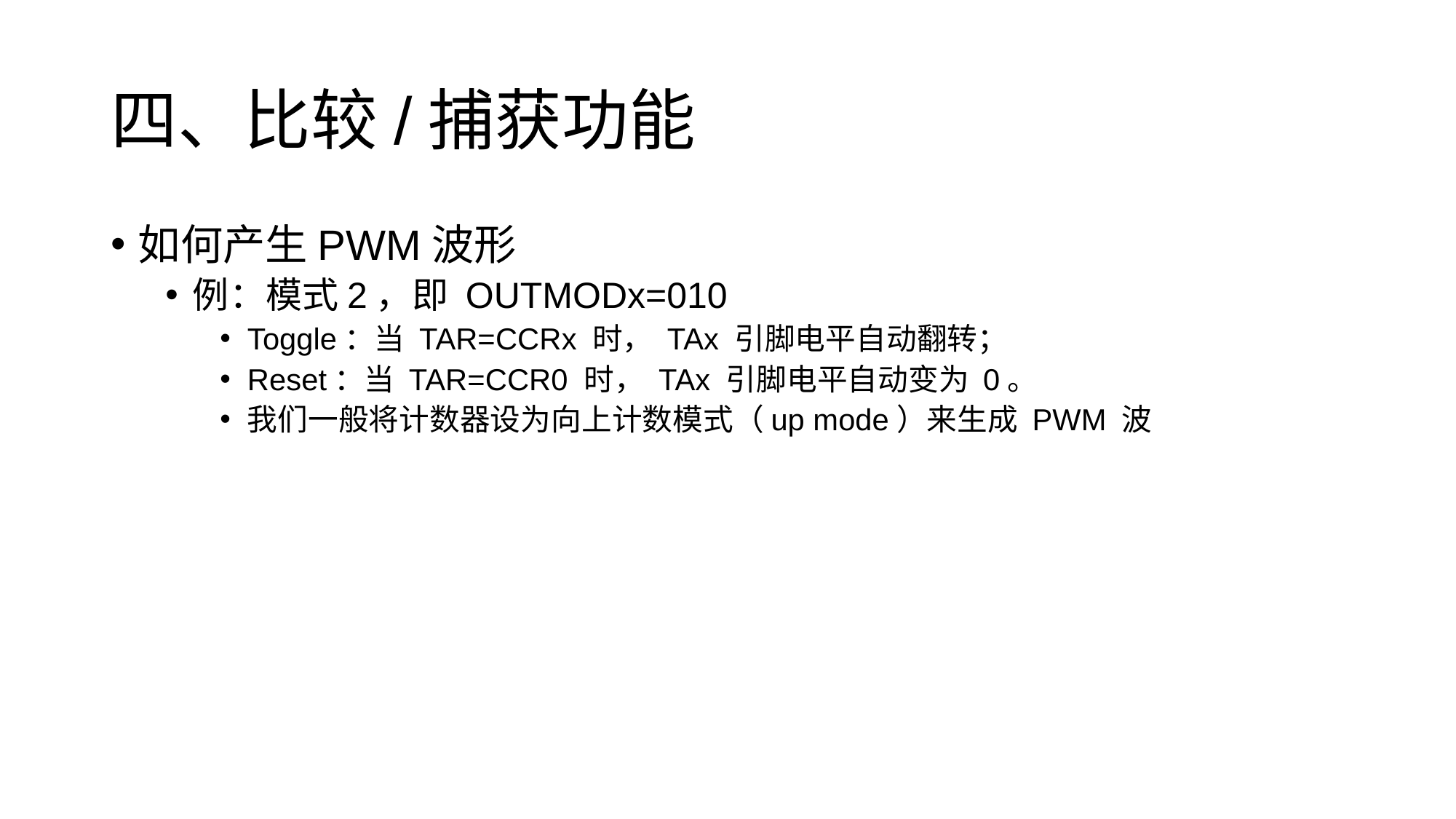

# 四、比较/捕获功能
如何产生PWM波形
例：模式2，即 OUTMODx=010
Toggle：当 TAR=CCRx 时， TAx 引脚电平自动翻转；
Reset：当 TAR=CCR0 时， TAx 引脚电平自动变为 0。
我们一般将计数器设为向上计数模式（up mode）来生成 PWM 波